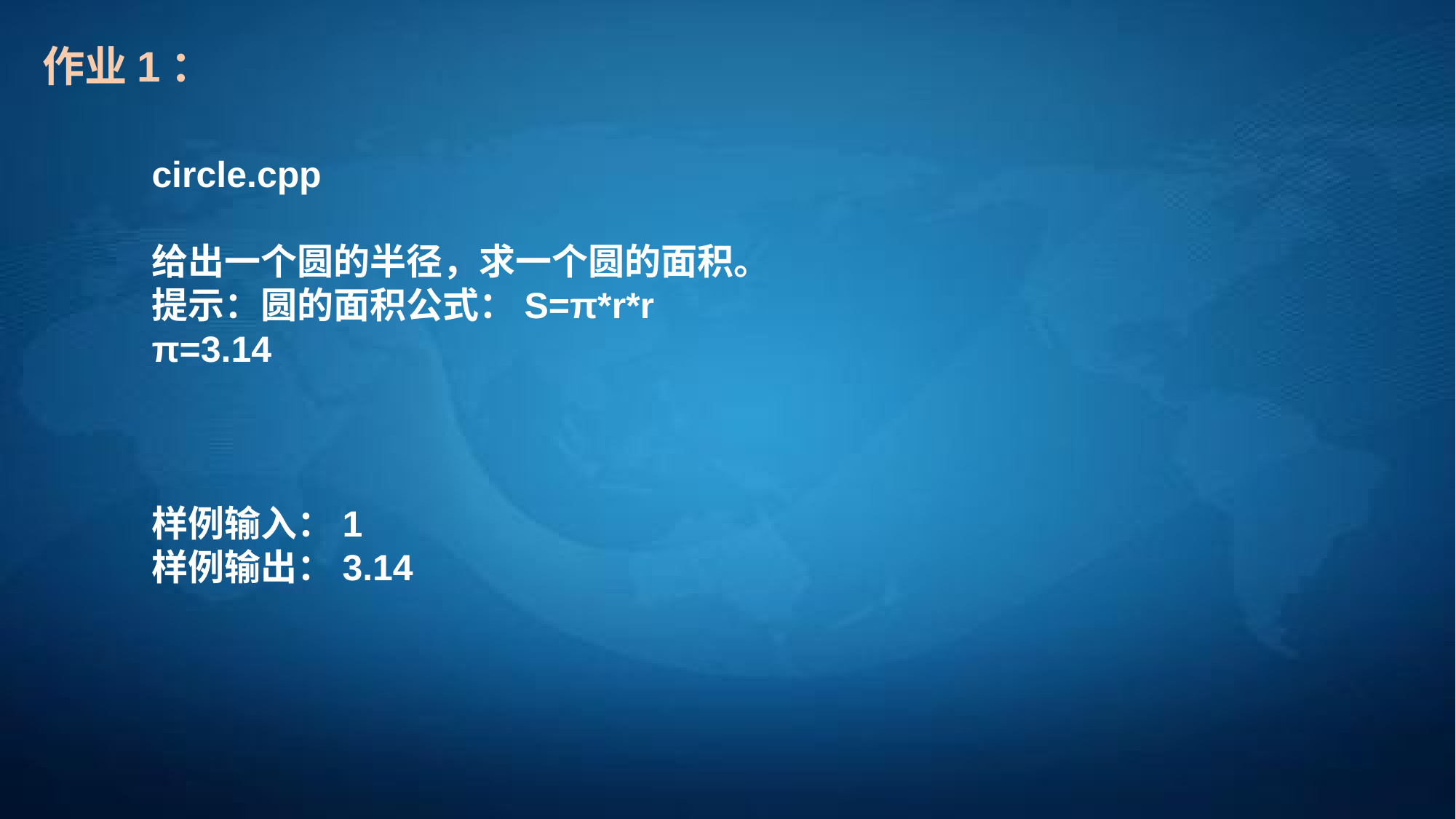

作业1：
circle.cpp

给出一个圆的半径，求一个圆的面积。
提示：圆的面积公式：S=π*r*r
π=3.14

样例输入：1
样例输出：3.14